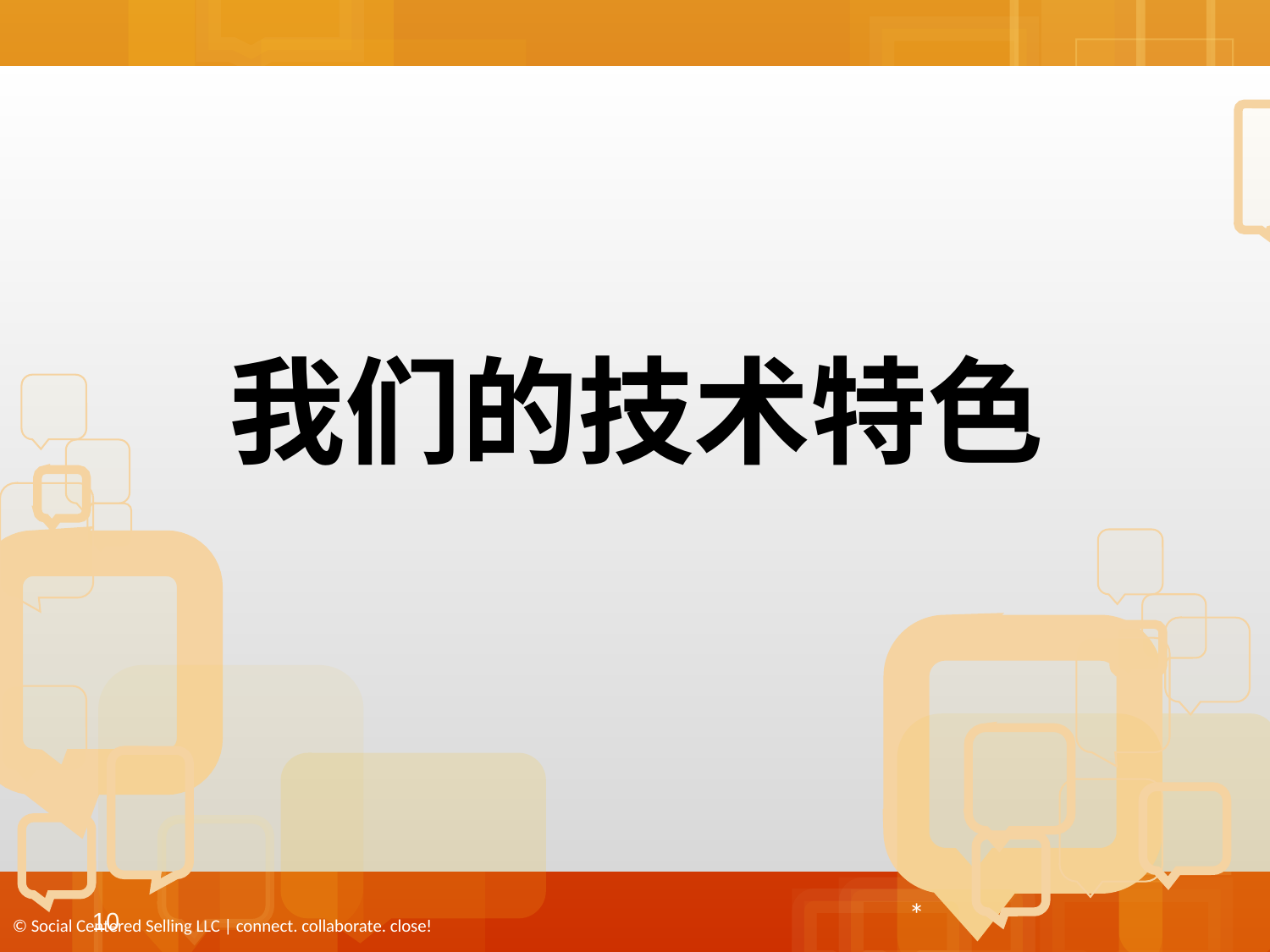

# 我们的技术特色

© Social Centered Selling LLC | connect. collaborate. close!
10
*